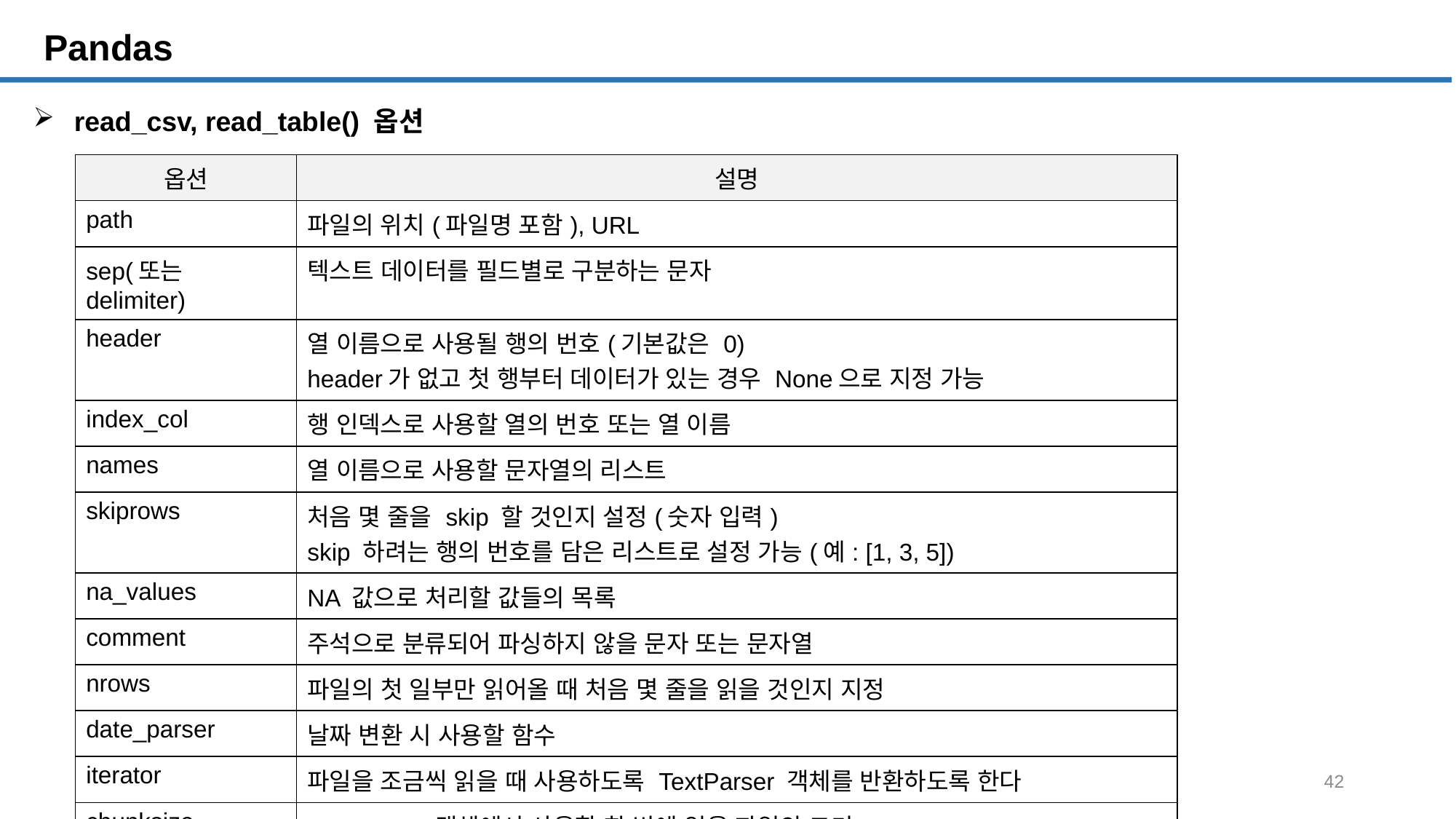

SQL 튜닝 개요
# Pandas

read_csv, read_table() 옵션
| 옵션 | 설명 |
| --- | --- |
| path | 파일의 위치(파일명 포함), URL |
| sep(또는 delimiter) | 텍스트 데이터를 필드별로 구분하는 문자 |
| header | 열 이름으로 사용될 행의 번호(기본값은 0) header가 없고 첫 행부터 데이터가 있는 경우 None으로 지정 가능 |
| index\_col | 행 인덱스로 사용할 열의 번호 또는 열 이름 |
| names | 열 이름으로 사용할 문자열의 리스트 |
| skiprows | 처음 몇 줄을 skip 할 것인지 설정(숫자 입력) skip 하려는 행의 번호를 담은 리스트로 설정 가능(예: [1, 3, 5]) |
| na\_values | NA 값으로 처리할 값들의 목록 |
| comment | 주석으로 분류되어 파싱하지 않을 문자 또는 문자열 |
| nrows | 파일의 첫 일부만 읽어올 때 처음 몇 줄을 읽을 것인지 지정 |
| date\_parser | 날짜 변환 시 사용할 함수 |
| iterator | 파일을 조금씩 읽을 때 사용하도록 TextParser 객체를 반환하도록 한다 |
| chunksize | TextParser 객체에서 사용할 한 번에 읽을 파일의 크기 |
| encoding | 유니코드 인코딩 종류를 지정 |
| skip\_footer | 마지막 몇 줄을 skip 할 것인지 설정 |
42